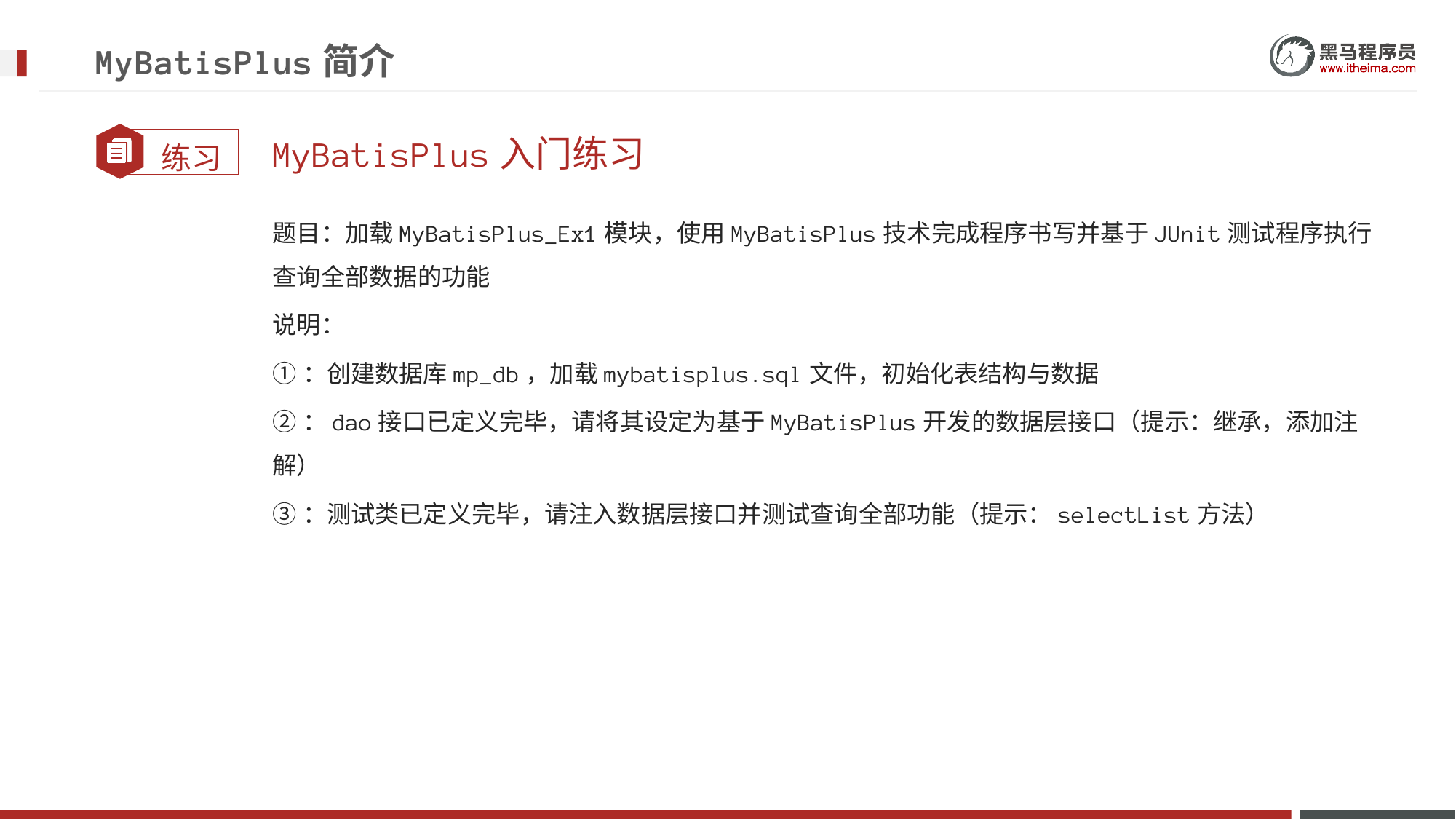

# MyBatisPlus简介
MyBatisPlus入门练习
题目：加载MyBatisPlus_Ex1模块，使用MyBatisPlus技术完成程序书写并基于JUnit测试程序执行查询全部数据的功能
说明：
①：创建数据库mp_db，加载mybatisplus.sql文件，初始化表结构与数据
②：dao接口已定义完毕，请将其设定为基于MyBatisPlus开发的数据层接口（提示：继承，添加注解）
③：测试类已定义完毕，请注入数据层接口并测试查询全部功能（提示：selectList方法）